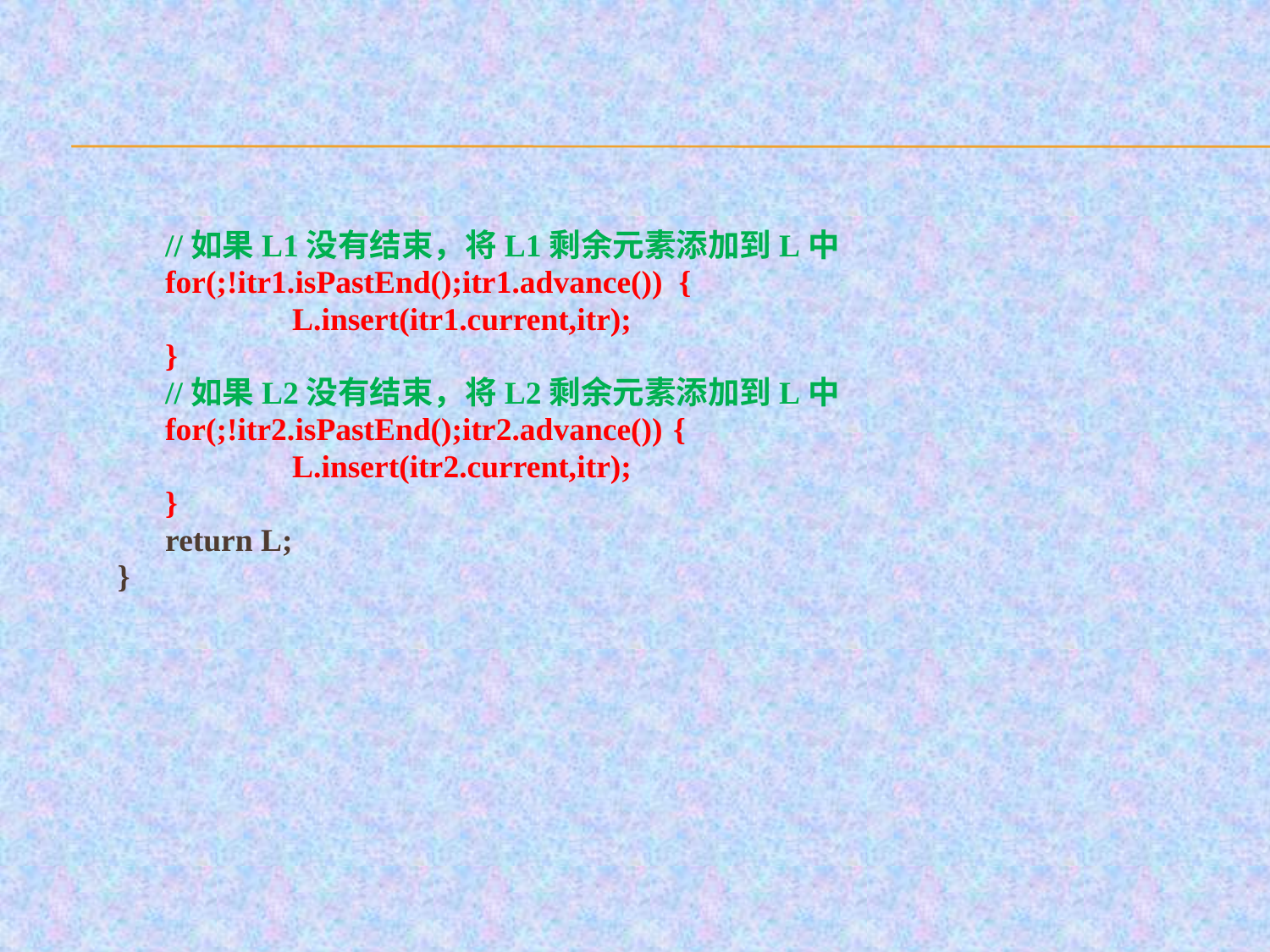

//如果L1没有结束，将L1剩余元素添加到L中
	for(;!itr1.isPastEnd();itr1.advance())  {
		L.insert(itr1.current,itr);
	}
	//如果L2没有结束，将L2剩余元素添加到L中
	for(;!itr2.isPastEnd();itr2.advance())	{
		L.insert(itr2.current,itr);
	}
	return L;
}